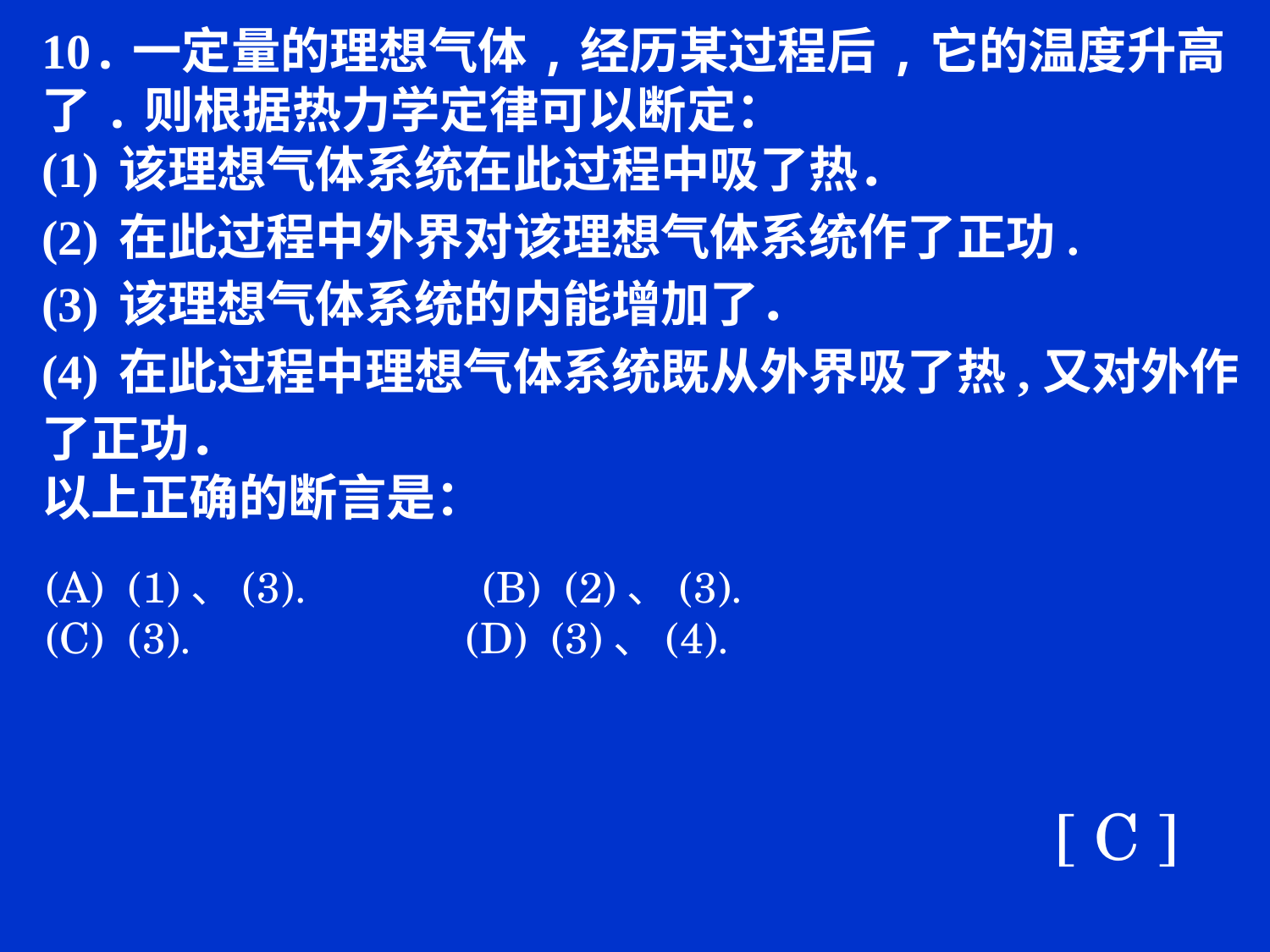

10.一定量的理想气体,经历某过程后,它的温度升高了.则根据热力学定律可以断定：
(1) 该理想气体系统在此过程中吸了热．
(2) 在此过程中外界对该理想气体系统作了正功.
(3) 该理想气体系统的内能增加了．
(4) 在此过程中理想气体系统既从外界吸了热,又对外作了正功．
以上正确的断言是：
(A)  (1)、(3).　　  　 (B)  (2)、(3).
(C)  (3).　　　　　　(D)  (3)、(4).
[ C ]